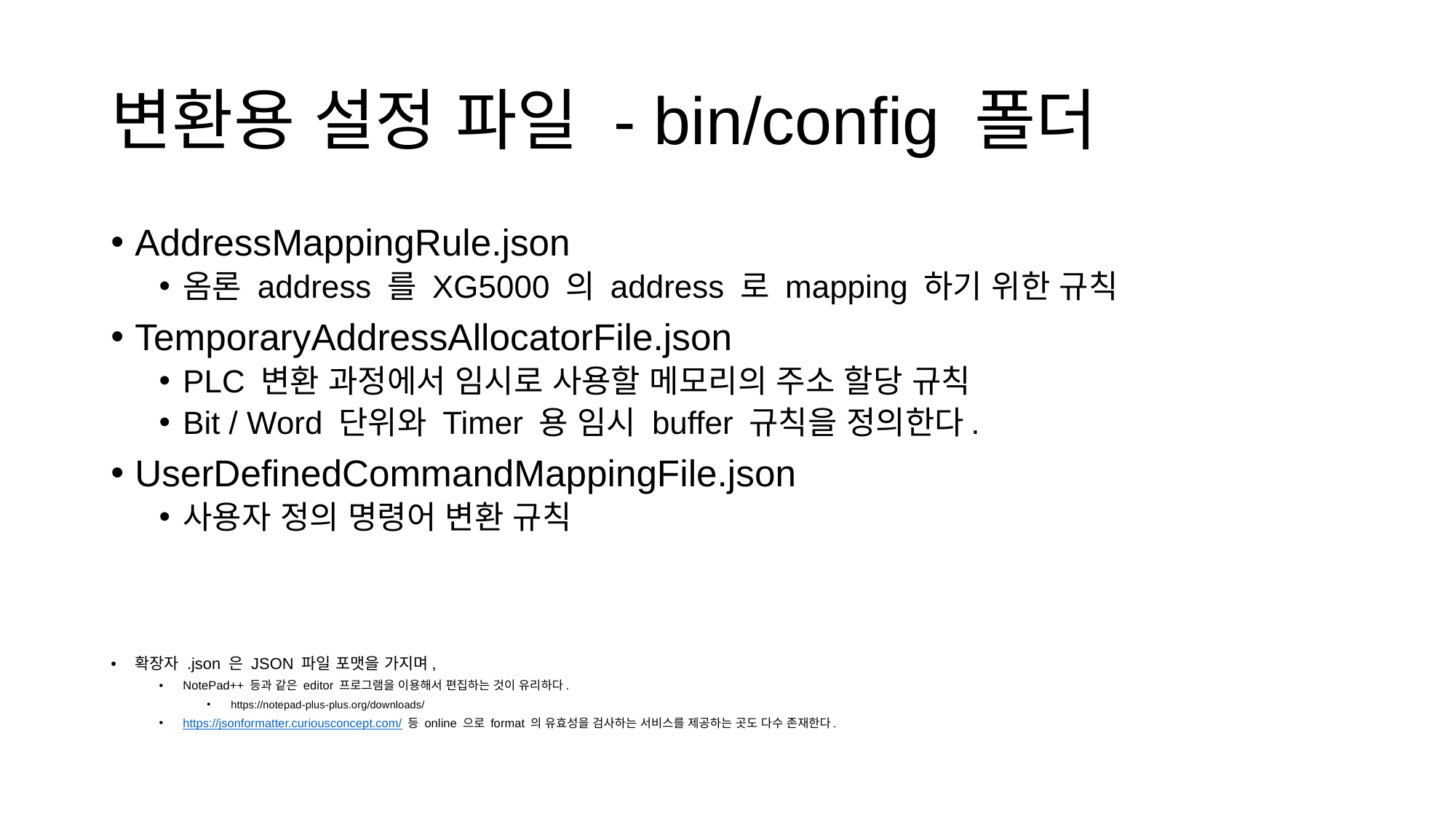

# 변환용 설정 파일 - bin/config 폴더
AddressMappingRule.json
옴론 address 를 XG5000 의 address 로 mapping 하기 위한 규칙
TemporaryAddressAllocatorFile.json
PLC 변환 과정에서 임시로 사용할 메모리의 주소 할당 규칙
Bit / Word 단위와 Timer 용 임시 buffer 규칙을 정의한다.
UserDefinedCommandMappingFile.json
사용자 정의 명령어 변환 규칙

확장자 .json 은 JSON 파일 포맷을 가지며,
NotePad++ 등과 같은 editor 프로그램을 이용해서 편집하는 것이 유리하다.
https://notepad-plus-plus.org/downloads/
https://jsonformatter.curiousconcept.com/ 등 online 으로 format 의 유효성을 검사하는 서비스를 제공하는 곳도 다수 존재한다.